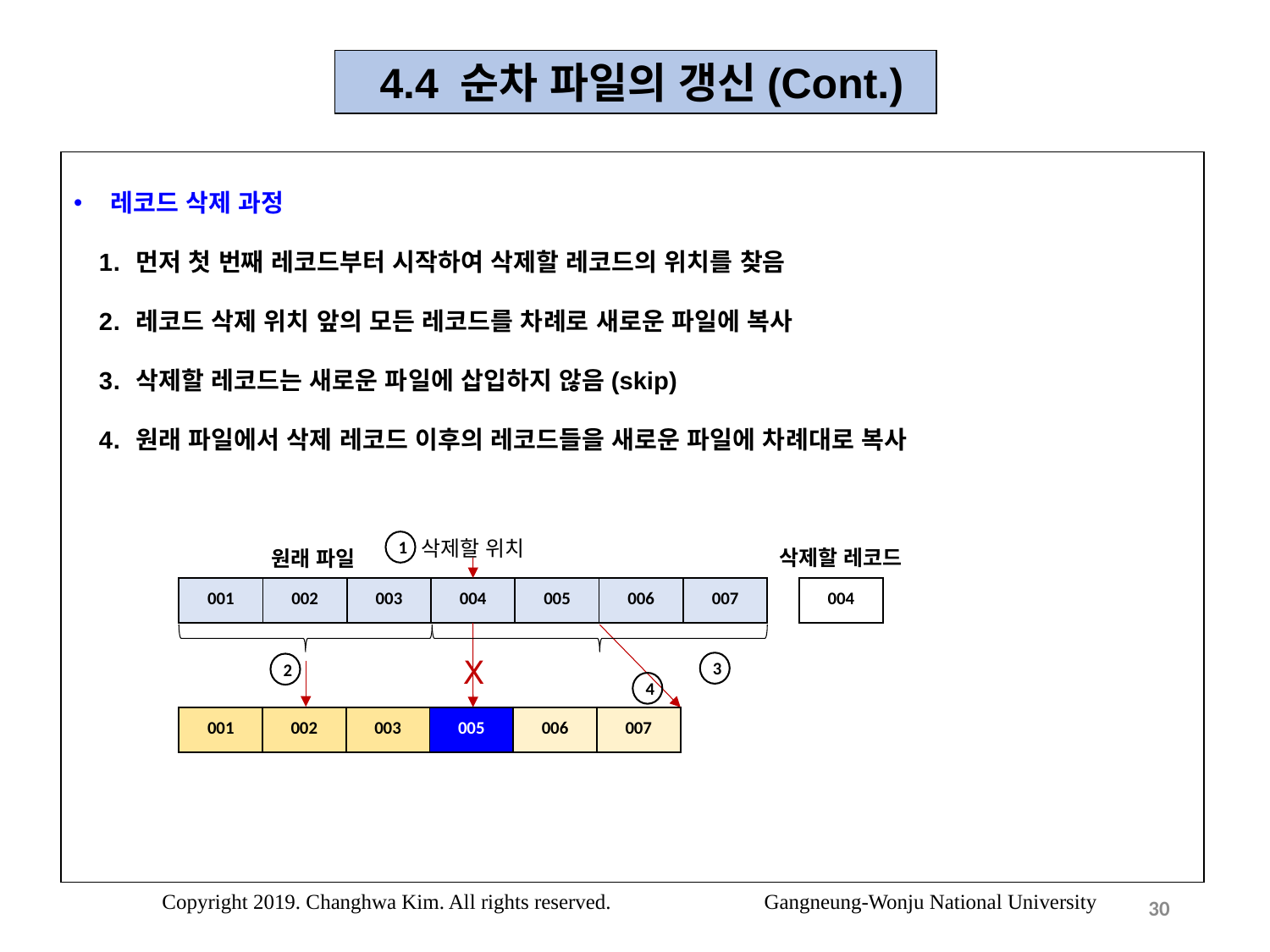

4.4 순차 파일의 갱신(Cont.)

레코드 삭제 과정

먼저 첫 번째 레코드부터 시작하여 삭제할 레코드의 위치를 찾음

레코드 삭제 위치 앞의 모든 레코드를 차례로 새로운 파일에 복사

삭제할 레코드는 새로운 파일에 삽입하지 않음(skip)

원래 파일에서 삭제 레코드 이후의 레코드들을 새로운 파일에 차례대로 복사

삭제할 위치
1
삭제할 레코드
원래 파일
| 001 | 002 | 003 | 004 | 005 | 006 | 007 |
| --- | --- | --- | --- | --- | --- | --- |
| 004 |
| --- |
ꓫ
3
2
4
| 001 | 002 | 003 | 005 | 006 | 007 |
| --- | --- | --- | --- | --- | --- |
Copyright 2019. Changhwa Kim. All rights reserved.                             Gangneung-Wonju National University
30